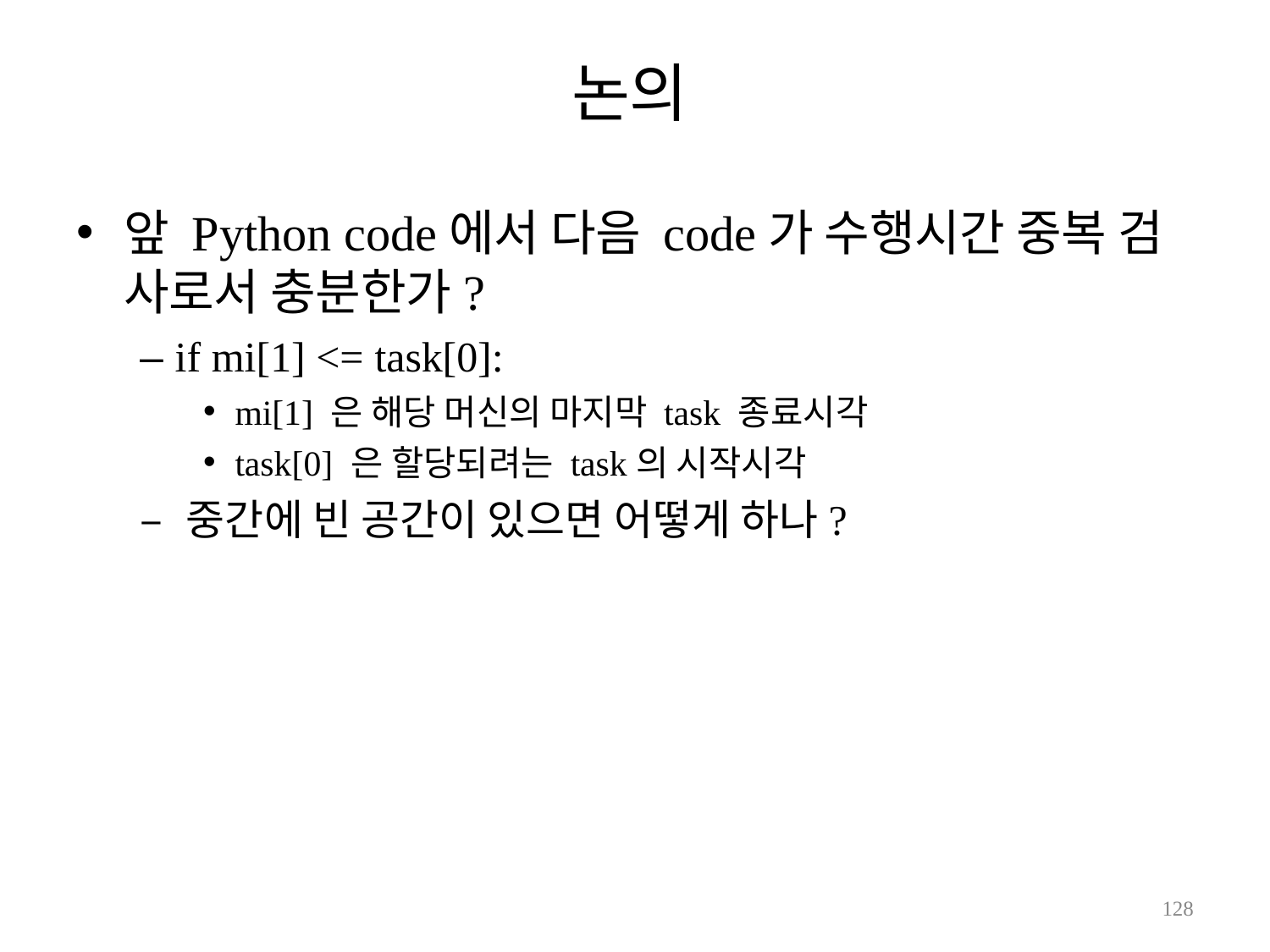

# 논의
앞 Python code에서 다음 code가 수행시간 중복 검  사로서 충분한가?
– if mi[1] <= task[0]:
mi[1] 은 해당 머신의 마지막 task 종료시각
task[0] 은 할당되려는 task의 시작시각
– 중간에 빈 공간이 있으면 어떻게 하나?
128